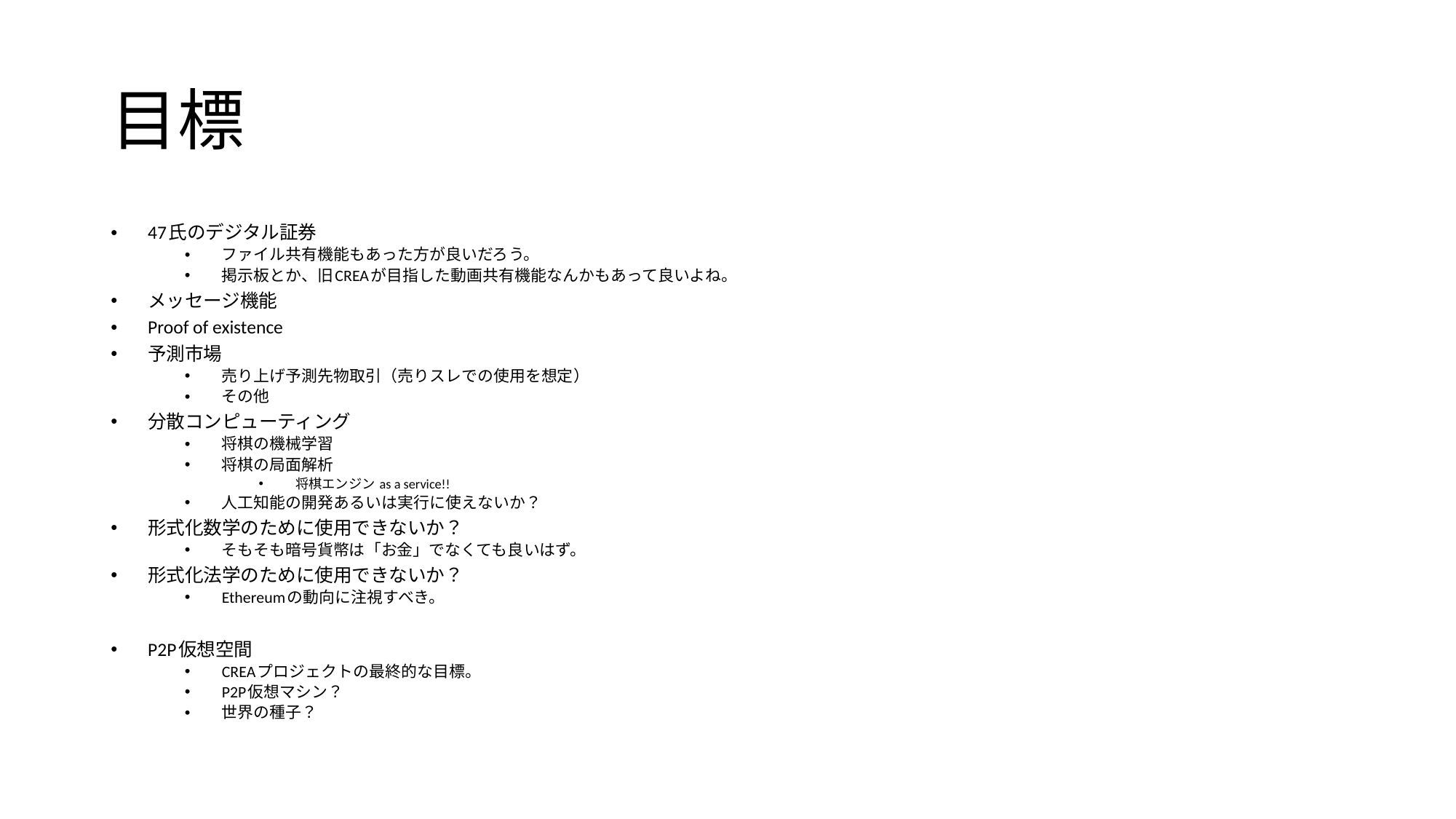

# 目標
47氏のデジタル証券
ファイル共有機能もあった方が良いだろう。
掲示板とか、旧CREAが目指した動画共有機能なんかもあって良いよね。
メッセージ機能
Proof of existence
予測市場
売り上げ予測先物取引（売りスレでの使用を想定）
その他
分散コンピューティング
将棋の機械学習
将棋の局面解析
将棋エンジン as a service!!
人工知能の開発あるいは実行に使えないか？
形式化数学のために使用できないか？
そもそも暗号貨幣は「お金」でなくても良いはず。
形式化法学のために使用できないか？
Ethereumの動向に注視すべき。

P2P仮想空間
CREAプロジェクトの最終的な目標。
P2P仮想マシン？
世界の種子？